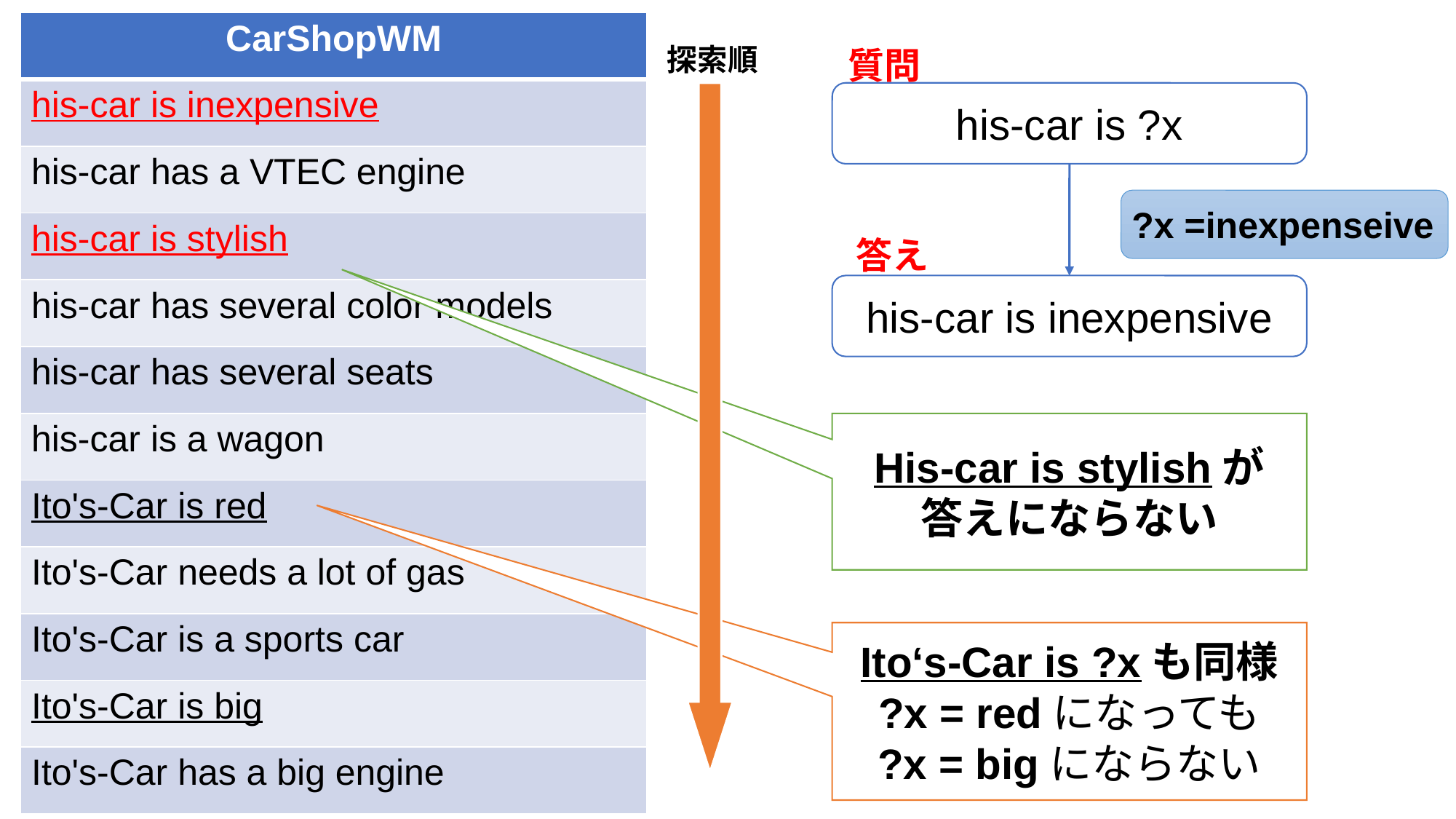

| CarShopWM |
| --- |
| his-car is inexpensive |
| his-car has a VTEC engine |
| his-car is stylish |
| his-car has several color models |
| his-car has several seats |
| his-car is a wagon |
| Ito's-Car is red |
| Ito's-Car needs a lot of gas |
| Ito's-Car is a sports car |
| Ito's-Car is big |
| Ito's-Car has a big engine |
探索順
質問

his-car is ?x

?x =inexpenseive
答え
his-car is inexpensive
His-car is stylishが
答えにならない
Ito‘s-Car is ?xも同様
?x = redになっても
?x = bigにならない